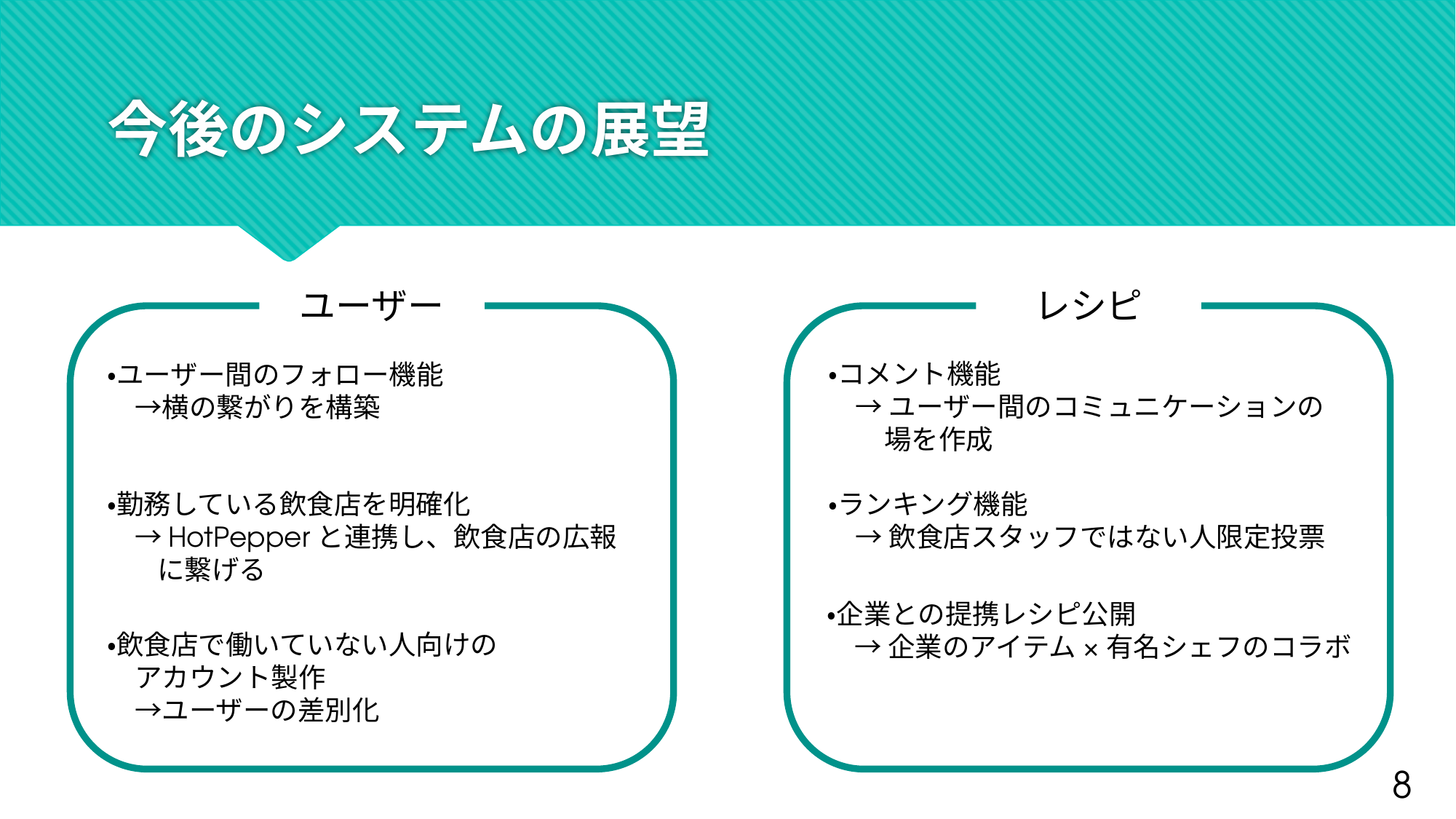

# 今後のシステムの展望
ユーザー
レシピ

・コメント機能
　→ ユーザー間のコミュニケーションの
        場を作成
・ユーザー間のフォロー機能
　→横の繋がりを構築
・勤務している飲食店を明確化
　→HotPepperと連携し、飲食店の広報
       に繋げる
・ランキング機能
　→ 飲食店スタッフではない人限定投票
・企業との提携レシピ公開
　→ 企業のアイテム×有名シェフのコラボ
・飲食店で働いていない人向けの
　アカウント製作
　→ユーザーの差別化
8